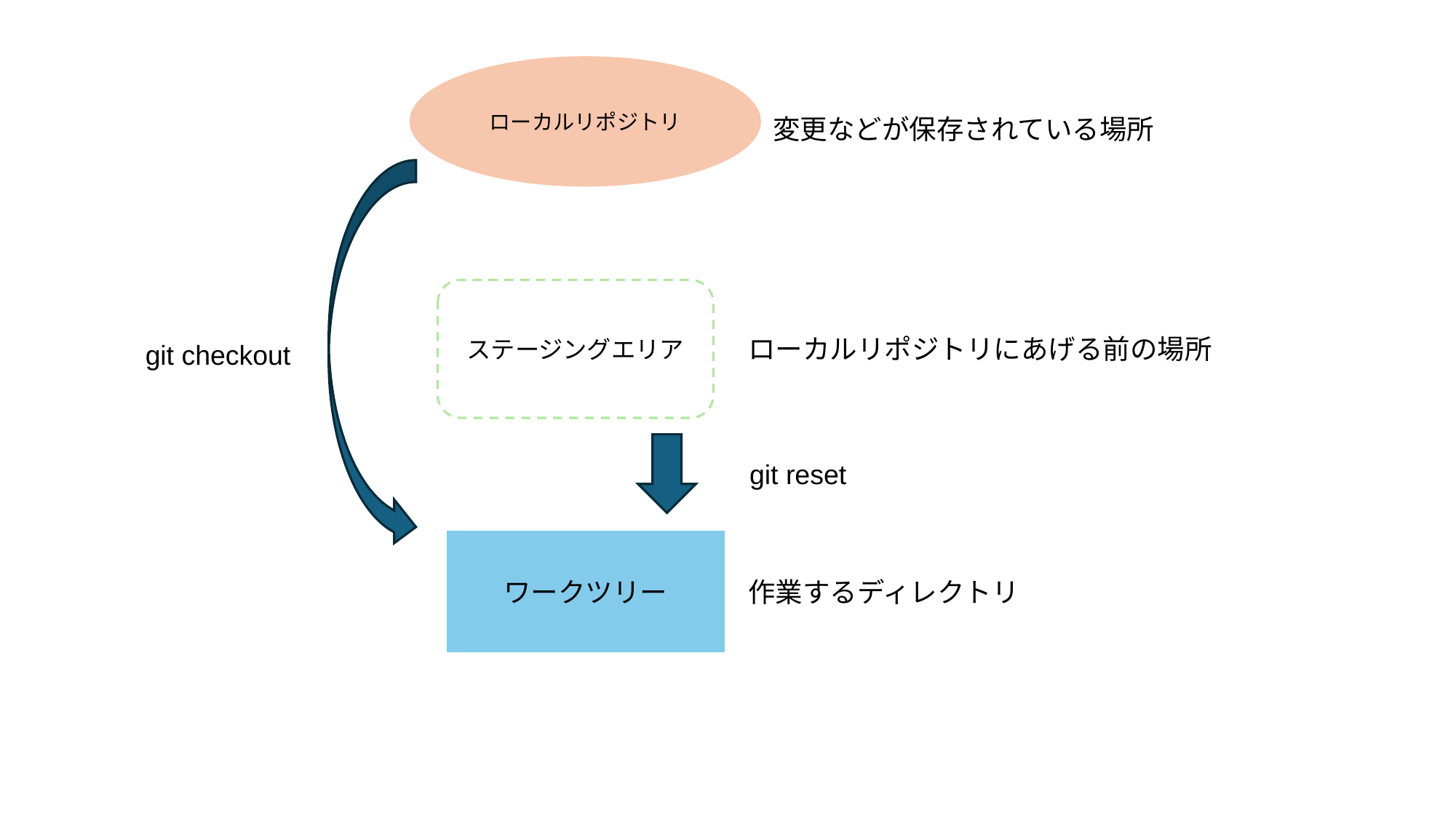

ローカルリポジトリ
変更などが保存されている場所

ステージングエリア
ローカルリポジトリにあげる前の場所
git checkout

git reset
ワークツリー
作業するディレクトリ